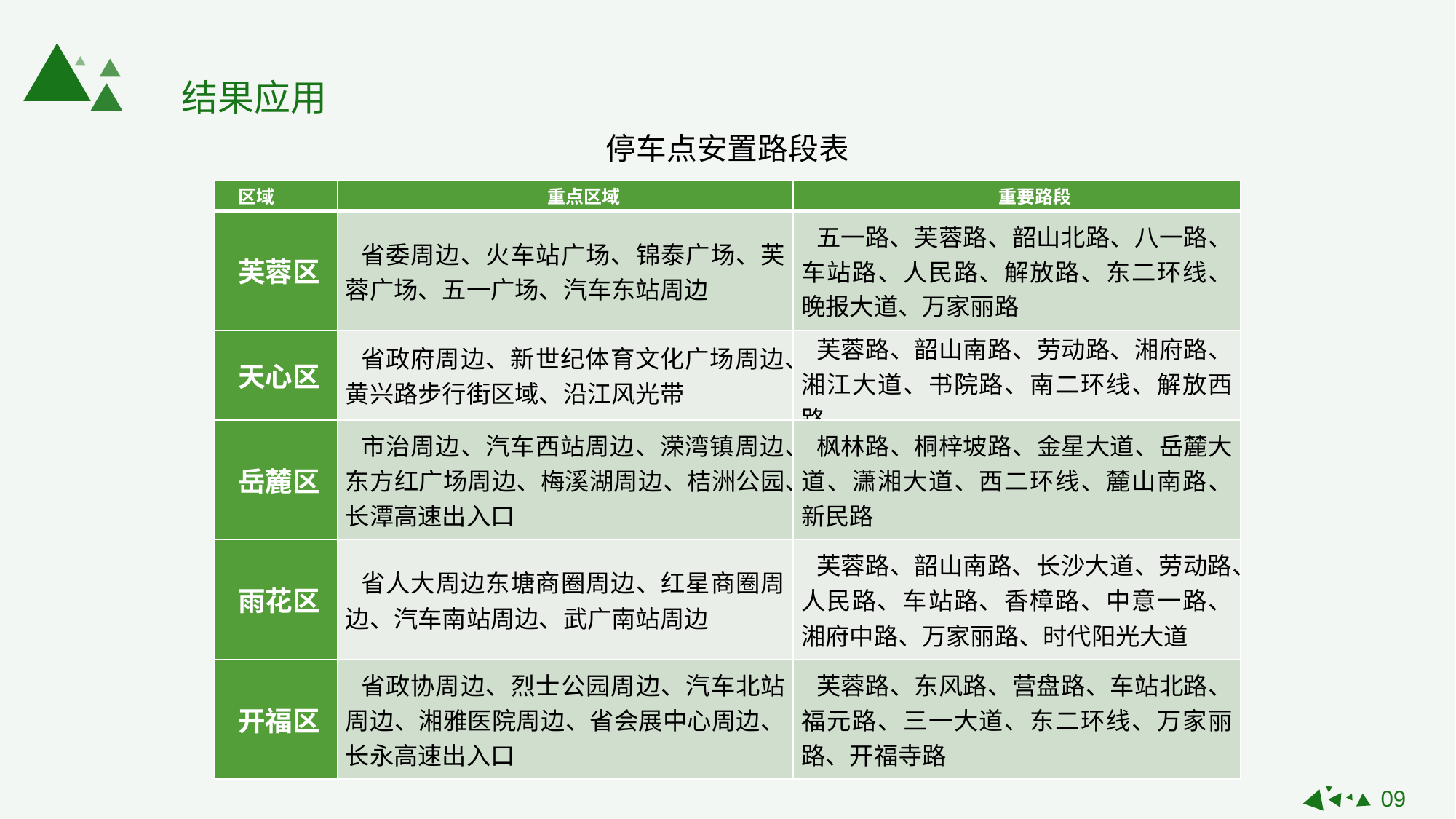

结果应用

停车点安置路段表
| 区域 | 重点区域 | 重要路段 |
| --- | --- | --- |
| 芙蓉区 | 省委周边、火车站广场、锦泰广场、芙蓉广场、五一广场、汽车东站周边 | 五一路、芙蓉路、韶山北路、八一路、车站路、人民路、解放路、东二环线、晚报大道、万家丽路 |
| 天心区 | 省政府周边、新世纪体育文化广场周边、黄兴路步行街区域、沿江风光带 | 芙蓉路、韶山南路、劳动路、湘府路、湘江大道、书院路、南二环线、解放西路 |
| 岳麓区 | 市治周边、汽车西站周边、溁湾镇周边、东方红广场周边、梅溪湖周边、桔洲公园、长潭高速出入口 | 枫林路、桐梓坡路、金星大道、岳麓大道、潇湘大道、西二环线、麓山南路、新民路 |
| 雨花区 | 省人大周边东塘商圈周边、红星商圈周边、汽车南站周边、武广南站周边 | 芙蓉路、韶山南路、长沙大道、劳动路、人民路、车站路、香樟路、中意一路、湘府中路、万家丽路、时代阳光大道 |
| 开福区 | 省政协周边、烈士公园周边、汽车北站周边、湘雅医院周边、省会展中心周边、长永高速出入口 | 芙蓉路、东风路、营盘路、车站北路、福元路、三一大道、东二环线、万家丽路、开福寺路 |
09